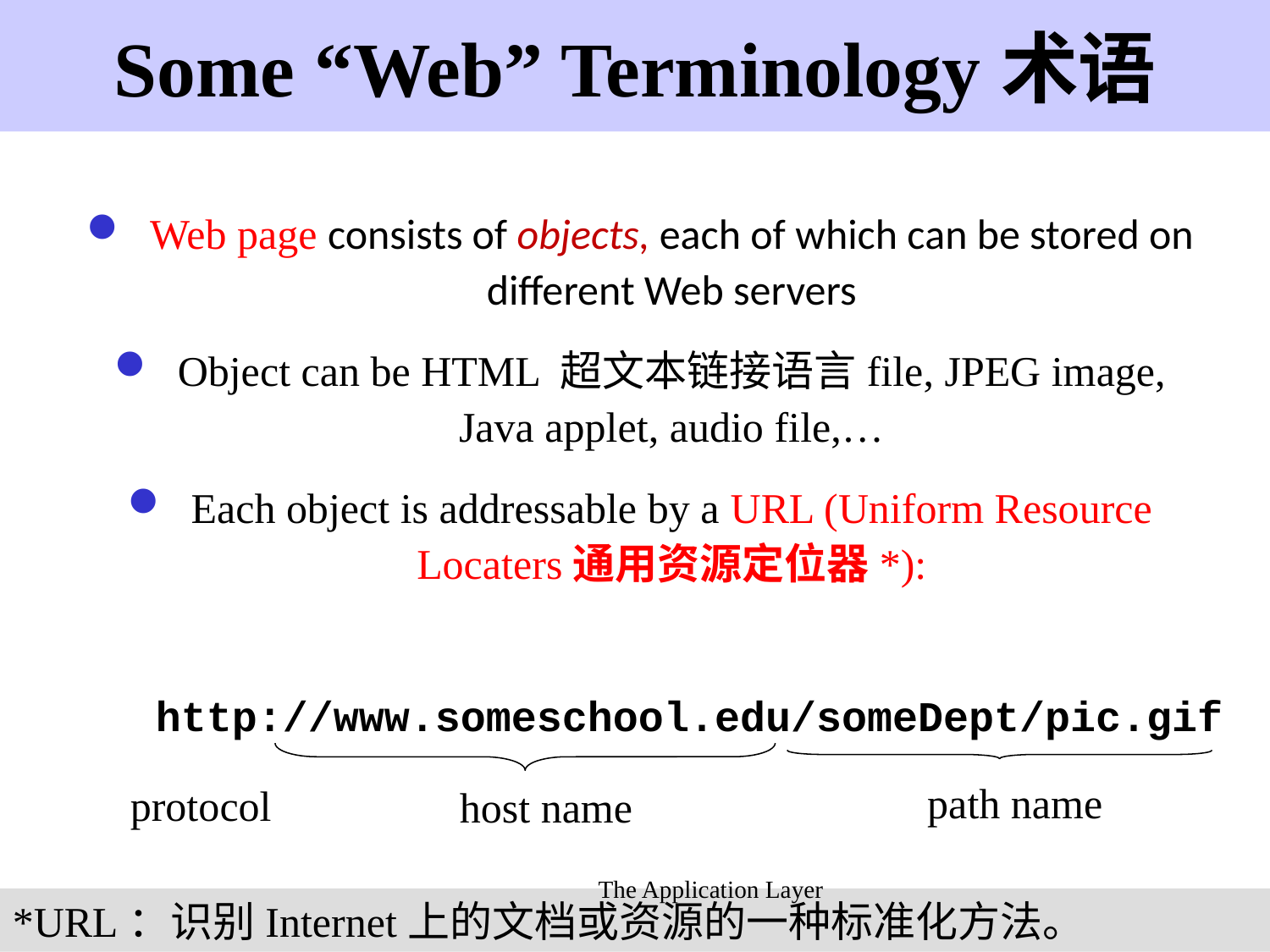

# Some “Web” Terminology术语
Web page consists of objects, each of which can be stored on different Web servers
Object can be HTML 超文本链接语言file, JPEG image, Java applet, audio file,…
Each object is addressable by a URL (Uniform Resource Locaters通用资源定位器*):
http://www.someschool.edu/someDept/pic.gif

protocol
host name

path name

The Application Layer
8
*URL：识别Internet上的文档或资源的一种标准化方法。